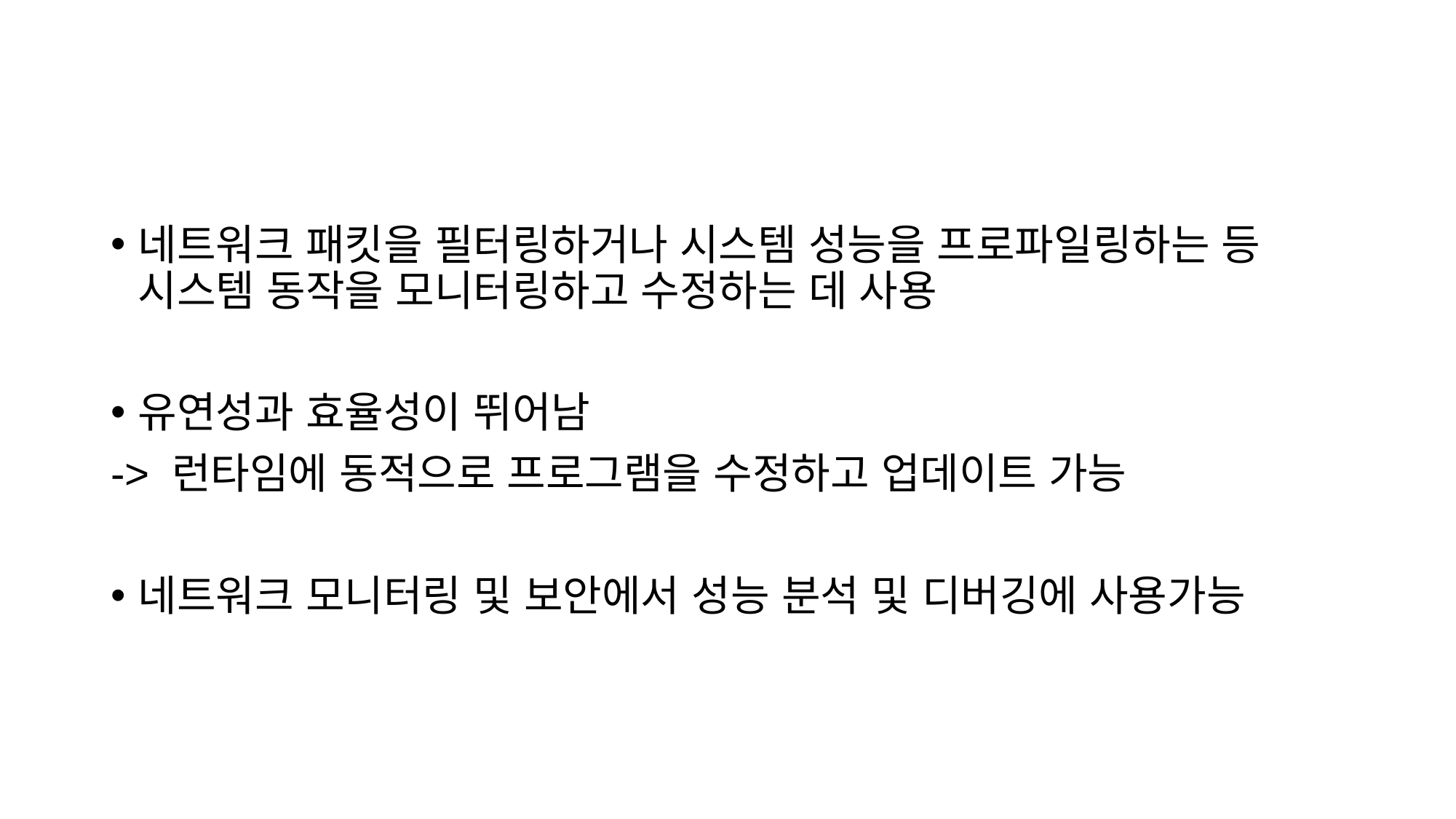

#
네트워크 패킷을 필터링하거나 시스템 성능을 프로파일링하는 등 시스템 동작을 모니터링하고 수정하는 데 사용

유연성과 효율성이 뛰어남
-> 런타임에 동적으로 프로그램을 수정하고 업데이트 가능

네트워크 모니터링 및 보안에서 성능 분석 및 디버깅에 사용가능